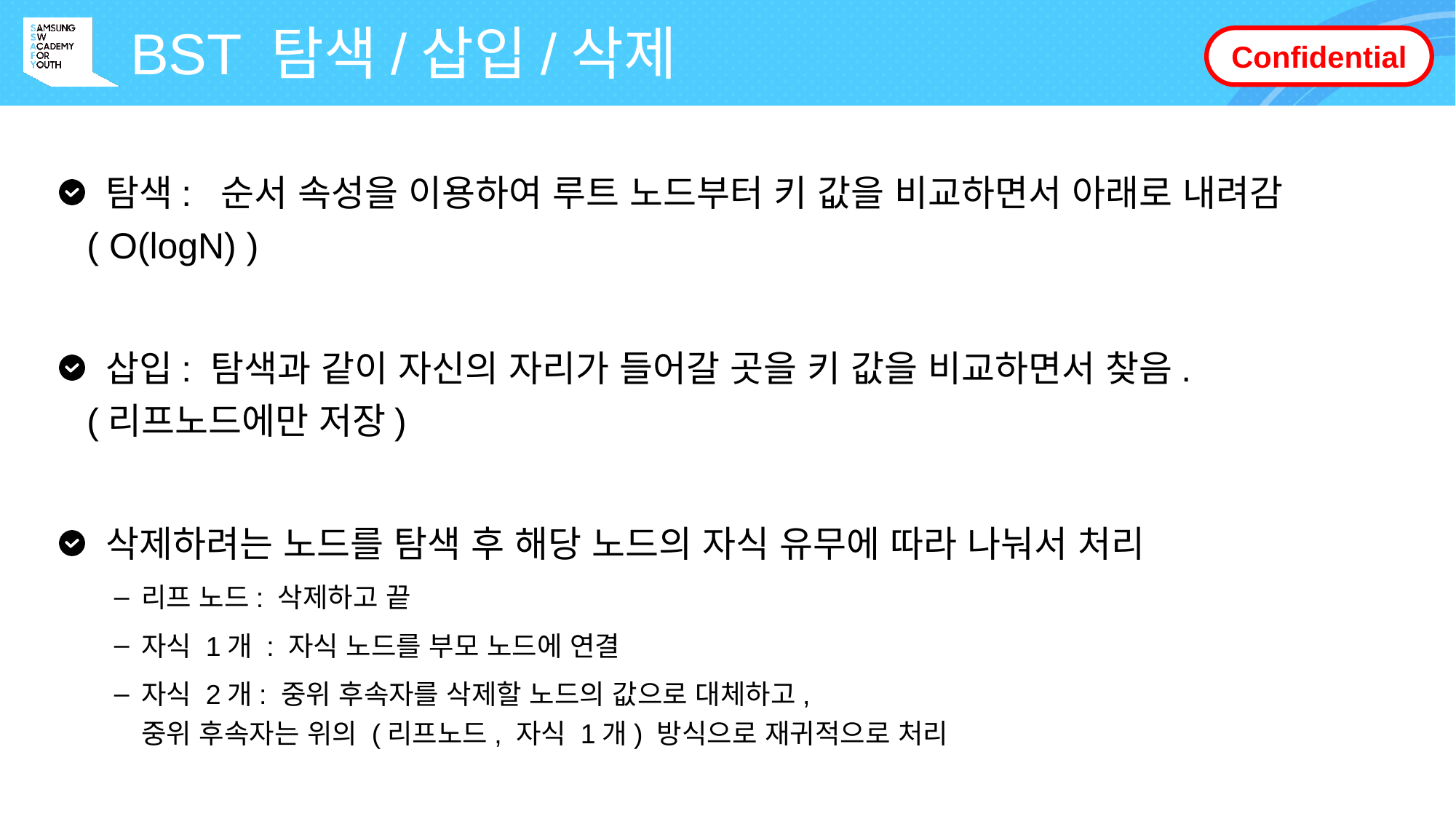

# BST 탐색/삽입/삭제
 탐색:  순서 속성을 이용하여 루트 노드부터 키 값을 비교하면서 아래로 내려감 ( O(logN) )

 삽입: 탐색과 같이 자신의 자리가 들어갈 곳을 키 값을 비교하면서 찾음.
(리프노드에만 저장)

 삭제하려는 노드를 탐색 후 해당 노드의 자식 유무에 따라 나눠서 처리
리프 노드: 삭제하고 끝
자식 1개 : 자식 노드를 부모 노드에 연결
자식 2개: 중위 후속자를 삭제할 노드의 값으로 대체하고,
중위 후속자는 위의 (리프노드, 자식 1개) 방식으로 재귀적으로 처리